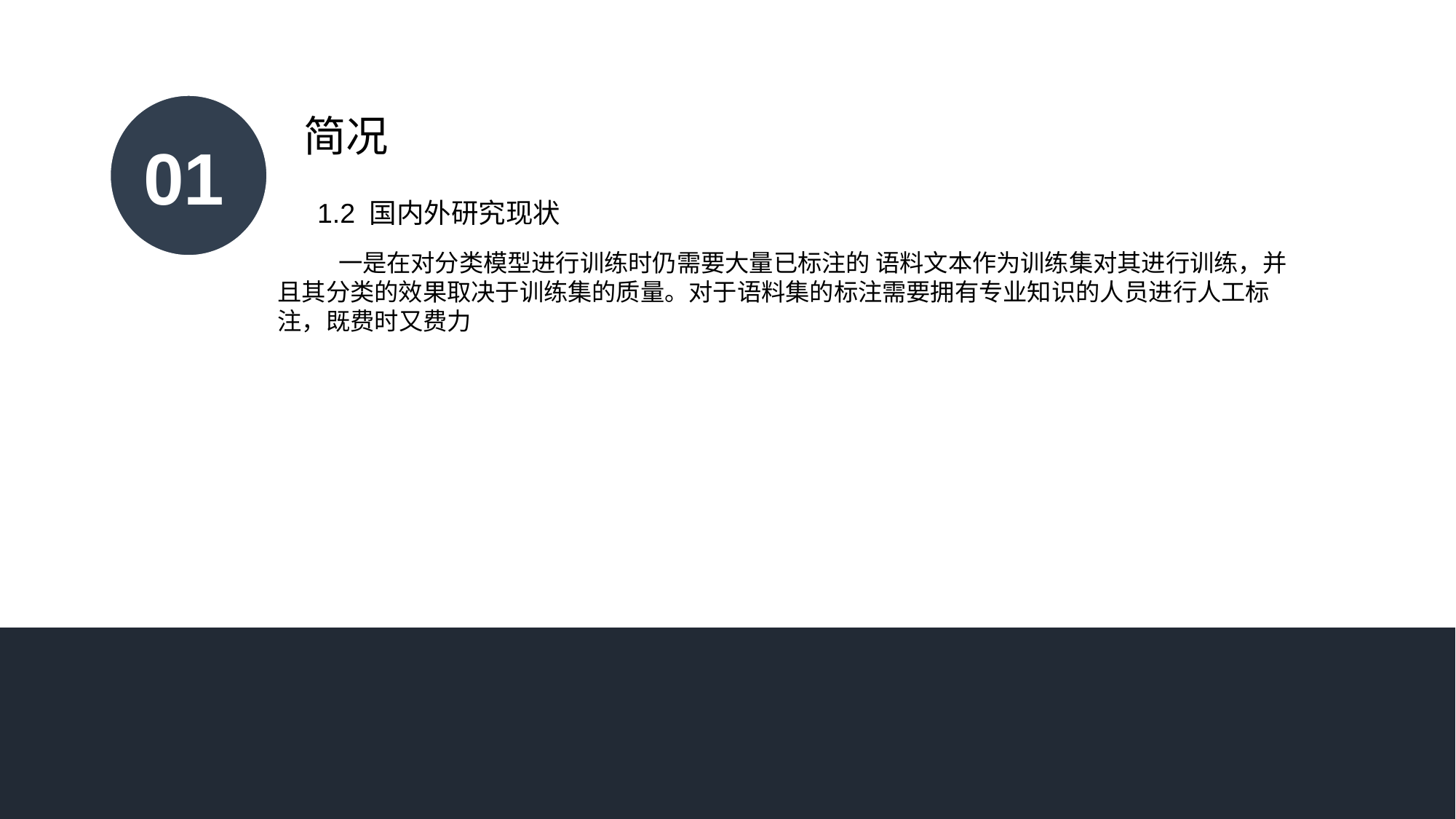

01
简况
1.2 国内外研究现状
          一是在对分类模型进行训练时仍需要大量已标注的 语料文本作为训练集对其进行训练，并且其分类的效果取决于训练集的质量。对于语料集的标注需要拥有专业知识的人员进行人工标注，既费时又费力